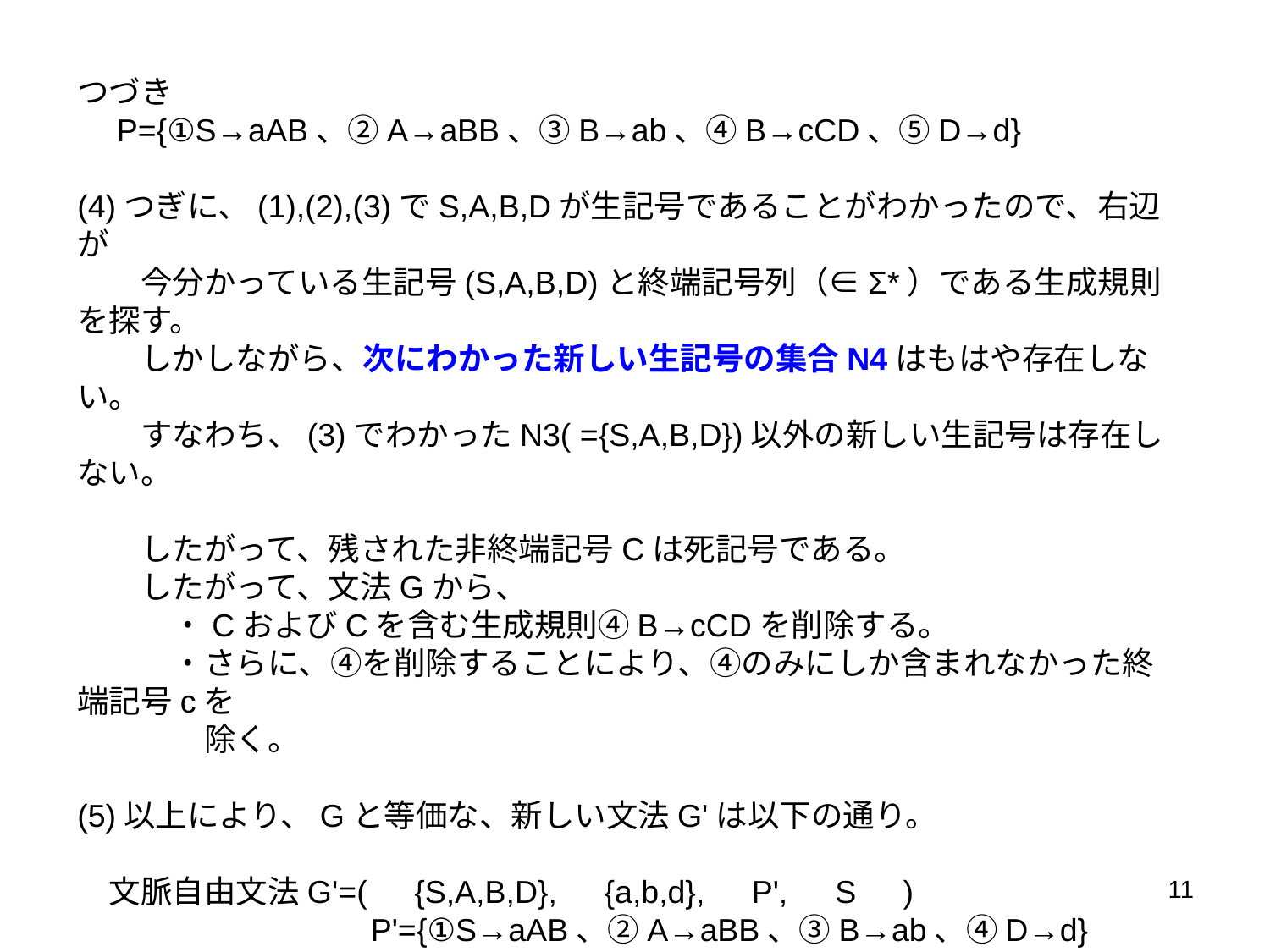

つづき
　P={①S→aAB、②A→aBB、③B→ab、④B→cCD、⑤D→d}

(4)つぎに、(1),(2),(3)でS,A,B,Dが生記号であることがわかったので、右辺が
　　今分かっている生記号(S,A,B,D)と終端記号列（∈Σ*）である生成規則を探す。
　　しかしながら、次にわかった新しい生記号の集合N4はもはや存在しない。
　　すなわち、(3)でわかったN3( ={S,A,B,D})以外の新しい生記号は存在しない。

　　したがって、残された非終端記号Cは死記号である。
　　したがって、文法Gから、
　　　・CおよびCを含む生成規則④B→cCDを削除する。
　　　・さらに、④を削除することにより、④のみにしか含まれなかった終端記号cを
　　　　除く。

(5)以上により、Gと等価な、新しい文法G'は以下の通り。

　文脈自由文法G'=(　{S,A,B,D},　{a,b,d},　P',　S　)
　　　　　　　　　P'={①S→aAB、②A→aBB、③B→ab、④D→d}
　となる。

11